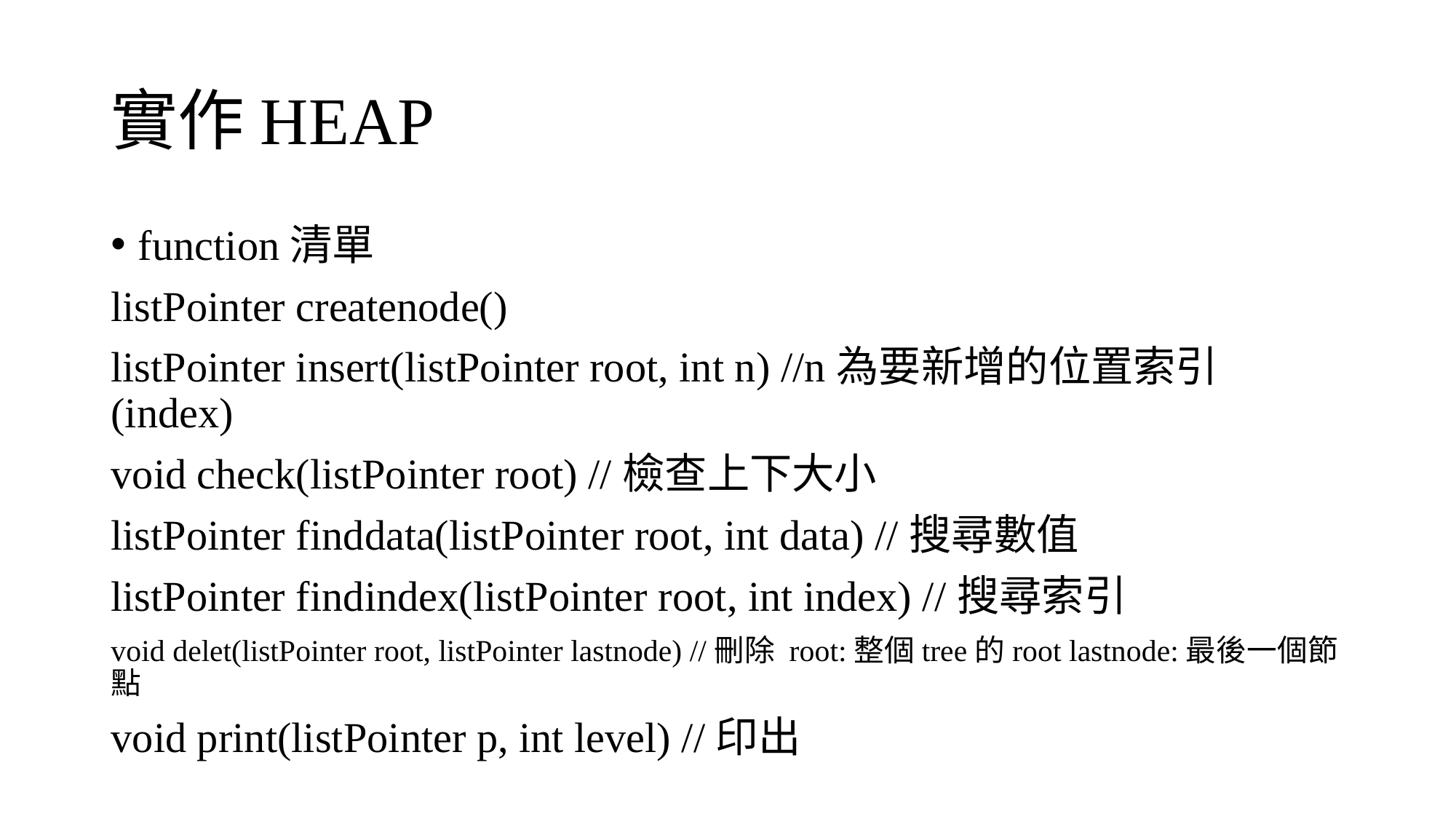

# 實作HEAP
function清單
listPointer createnode()
listPointer insert(listPointer root, int n) //n為要新增的位置索引(index)
void check(listPointer root) //檢查上下大小
listPointer finddata(listPointer root, int data) //搜尋數值
listPointer findindex(listPointer root, int index) //搜尋索引
void delet(listPointer root, listPointer lastnode) //刪除 root:整個tree的root lastnode:最後一個節點
void print(listPointer p, int level) //印出